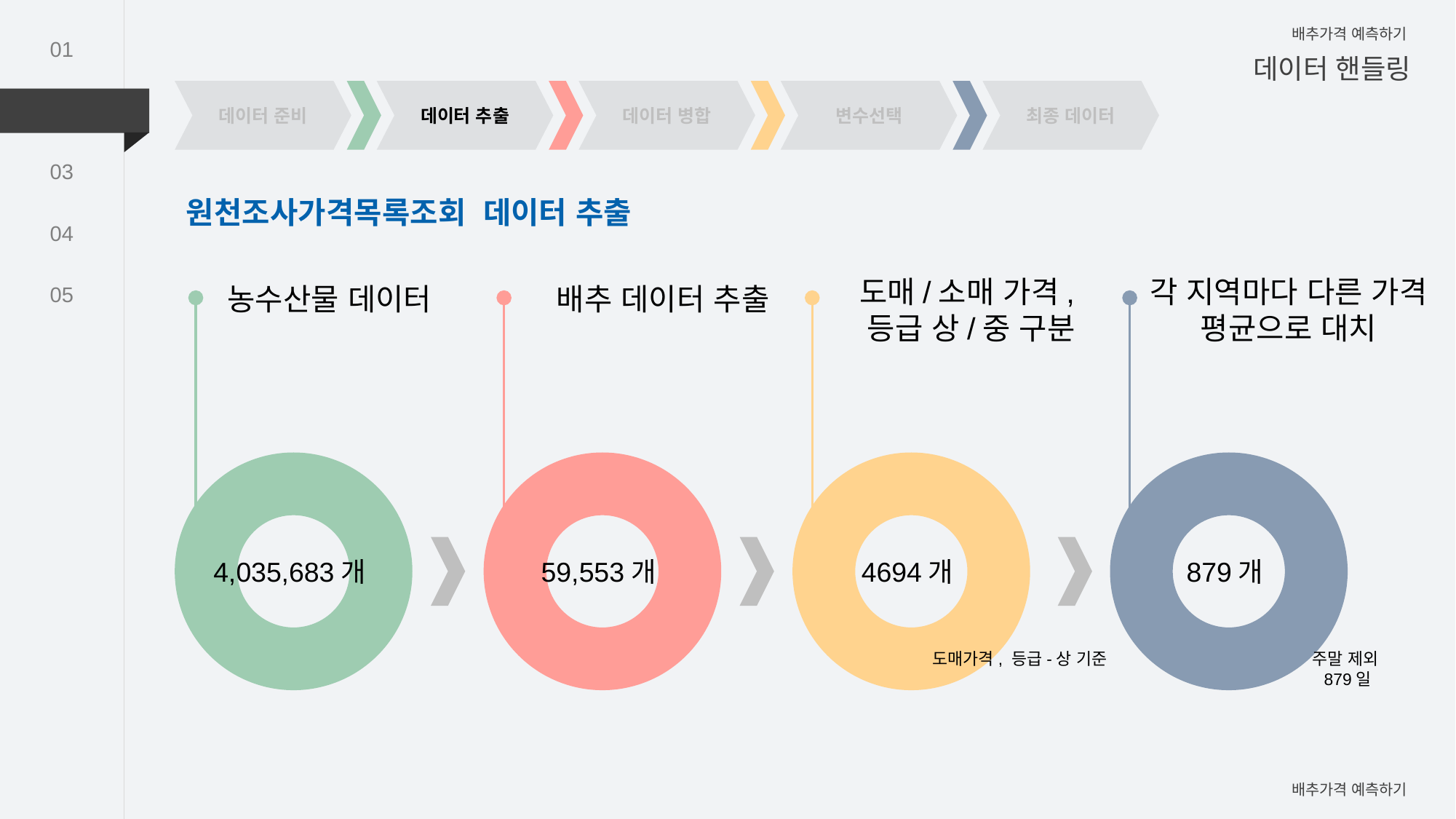

배추가격 예측하기
01
데이터 핸들링
데이터 준비

데이터 추출

데이터 병합

변수선택

최종 데이터

02
03
원천조사가격목록조회  데이터 추출
04
도매/소매 가격,
등급 상/중 구분
각 지역마다 다른 가격
평균으로 대치
05
농수산물 데이터
배추 데이터 추출
4,035,683개
59,553개
4694개
879개

도매가격, 등급-상 기준
주말 제외
879일
배추가격 예측하기